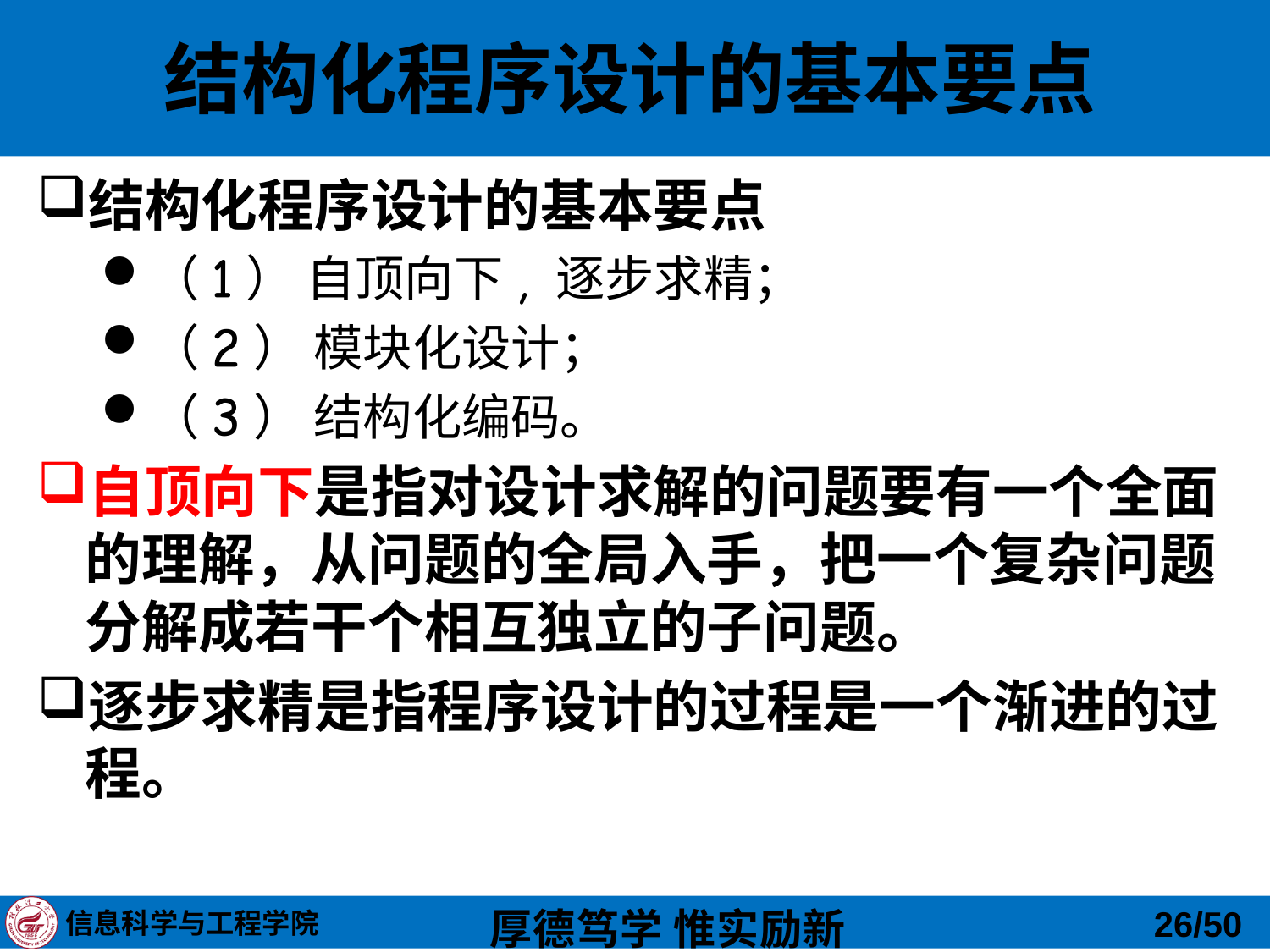

# 结构化程序设计的基本要点
结构化程序设计的基本要点
（1） 自顶向下, 逐步求精；
（2） 模块化设计；
（3） 结构化编码。
自顶向下是指对设计求解的问题要有一个全面的理解，从问题的全局入手，把一个复杂问题分解成若干个相互独立的子问题。
逐步求精是指程序设计的过程是一个渐进的过程。
26/50